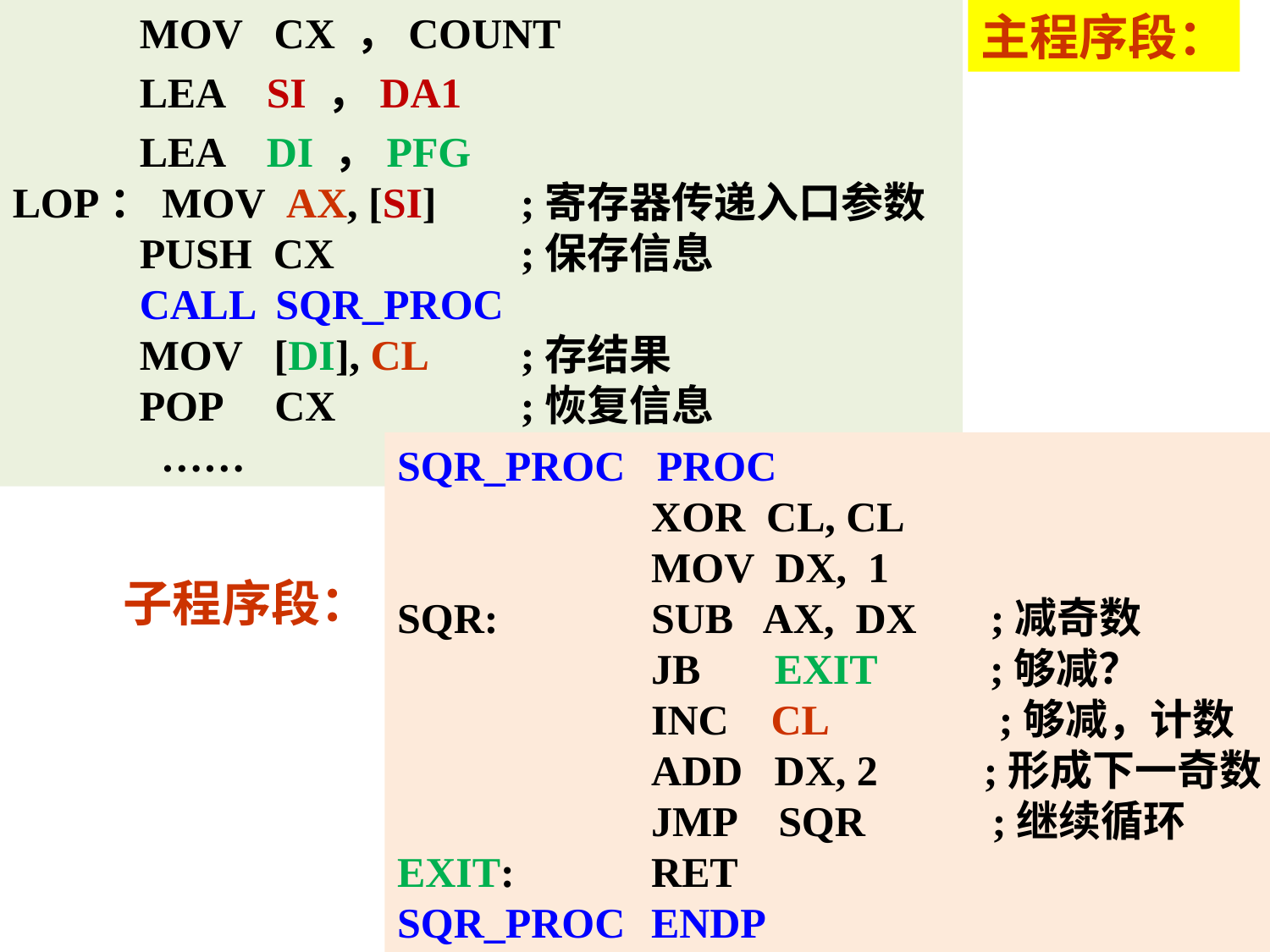

MOV   CX ，COUNT
	LEA	SI ，DA1
	LEA	DI ，PFG
LOP：MOV  AX, [SI]      	;寄存器传递入口参数
        	PUSH  CX	   	;保存信息
        	CALL  SQR_PROC
        	MOV   [DI], CL     	;存结果
        	POP     CX	   	;恢复信息
      	  ……
主程序段：
SQR_PROC   PROC
		XOR  CL, CL
		MOV  DX,  1
SQR:		SUB   AX,  DX       ;减奇数
        		JB       EXIT	        ;够减？
		INC    CL                ;够减，计数
        		ADD   DX, 2          ;形成下一奇数
        		JMP    SQR            ;继续循环
EXIT:		RET
SQR_PROC	ENDP
子程序段：
114